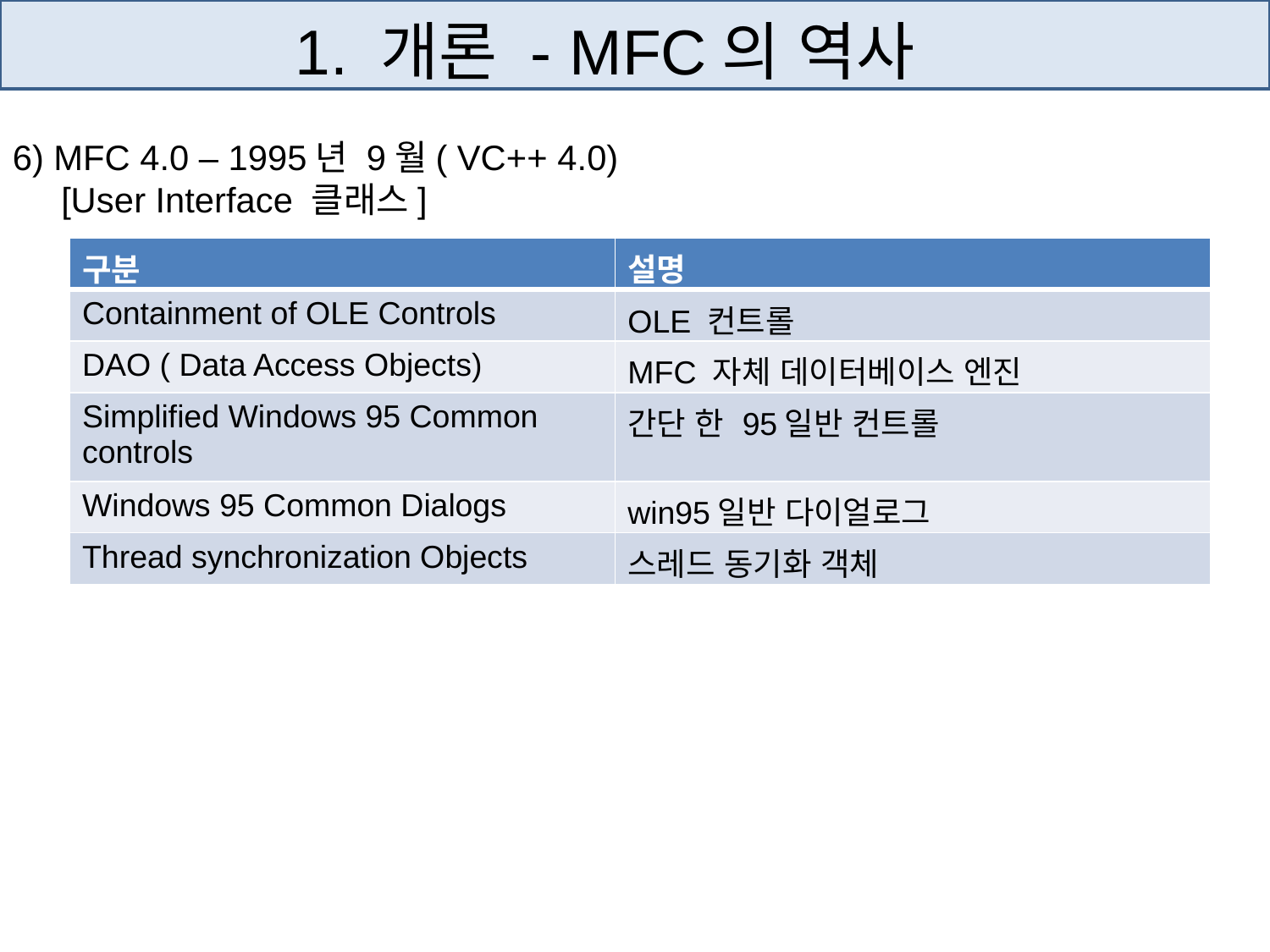

# 1. 개론 - MFC의 역사
6) MFC 4.0 – 1995년 9월( VC++ 4.0)
     [User Interface 클래스]

| 구분 | 설명 |
| --- | --- |
| Containment of OLE Controls | OLE 컨트롤 |
| DAO ( Data Access Objects) | MFC 자체 데이터베이스 엔진 |
| Simplified Windows 95 Common controls | 간단 한 95일반 컨트롤 |
| Windows 95 Common Dialogs | win95일반 다이얼로그 |
| Thread synchronization Objects | 스레드 동기화 객체 |